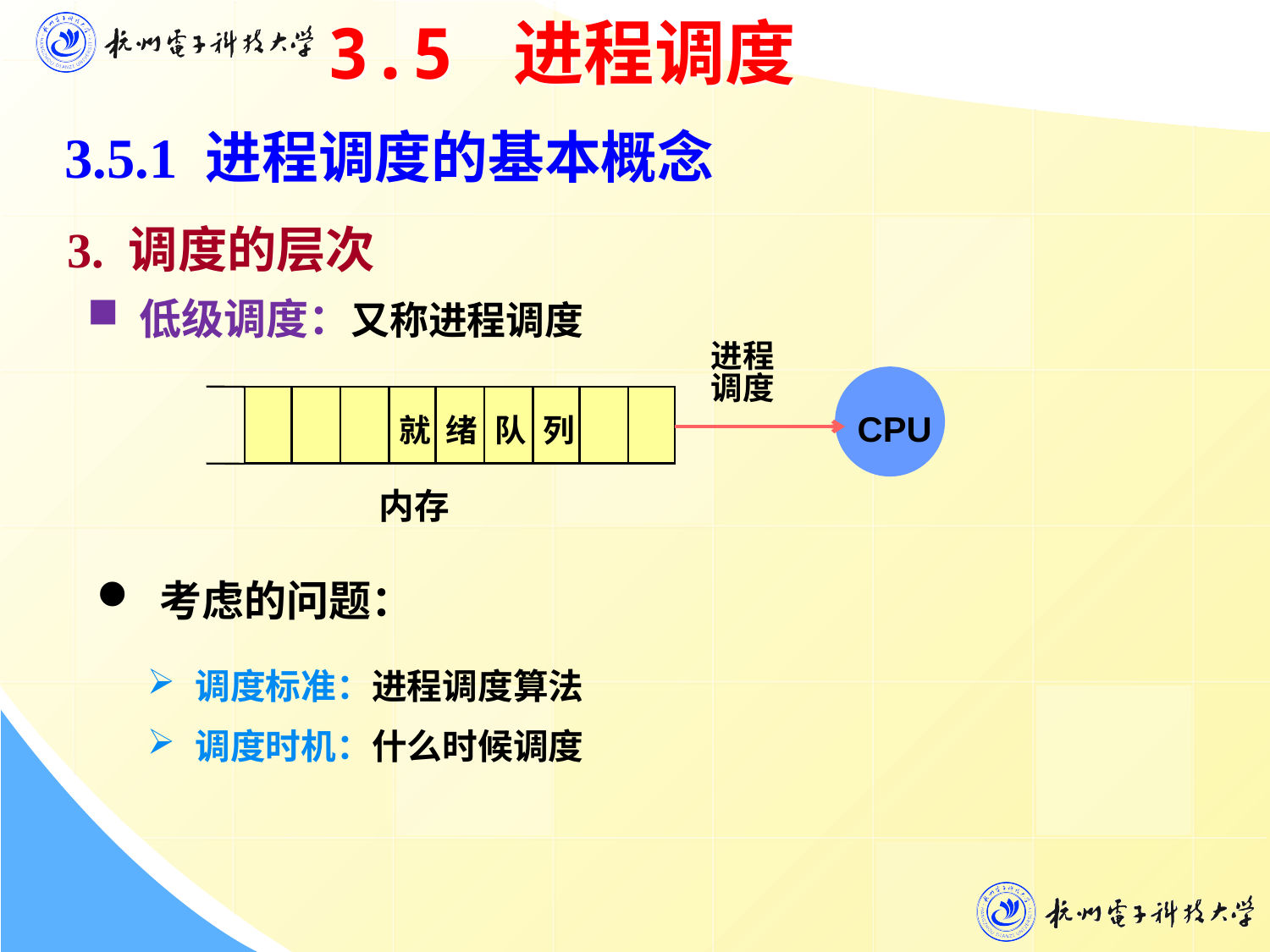

3.5 进程调度
3.5.1 进程调度的基本概念
3. 调度的层次
 低级调度：又称进程调度
进程

调度

就
绪
队
列

内存
CPU
 考虑的问题：
调度标准：进程调度算法
调度时机：什么时候调度